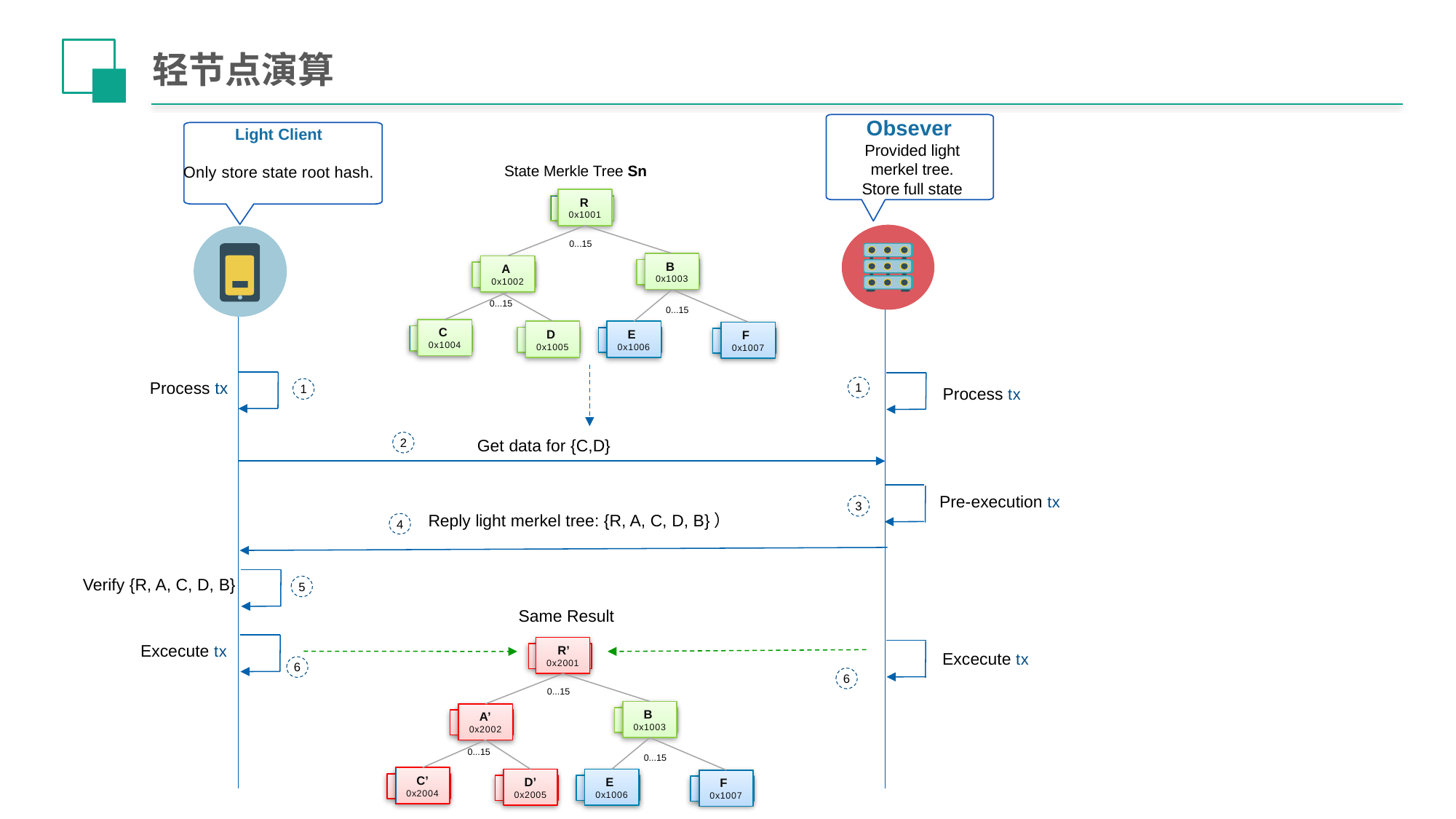

# 轻节点演算
Obsever
Provided light merkel tree.
Store full state

Light Client

Only store state root hash.

State Merkle Tree Sn
    R
0x1001

0...15
    B
0x1003

    A
0x1002

0...15
0...15
    C
0x1004

    D
0x1005

    E
0x1006

    F
0x1007

Process tx
1
Process tx
1
Get data for {C,D}
2
Pre-execution tx
3
Reply light merkel tree: {R, A, C, D, B}）
4
Verify {R, A, C, D, B}
5
Same Result
Excecute tx
    R’
0x2001

Excecute tx
6
6
0...15
    B
0x1003

    A’
0x2002

0...15
0...15
    C’
0x2004

    D’
0x2005

    E
0x1006

    F
0x1007